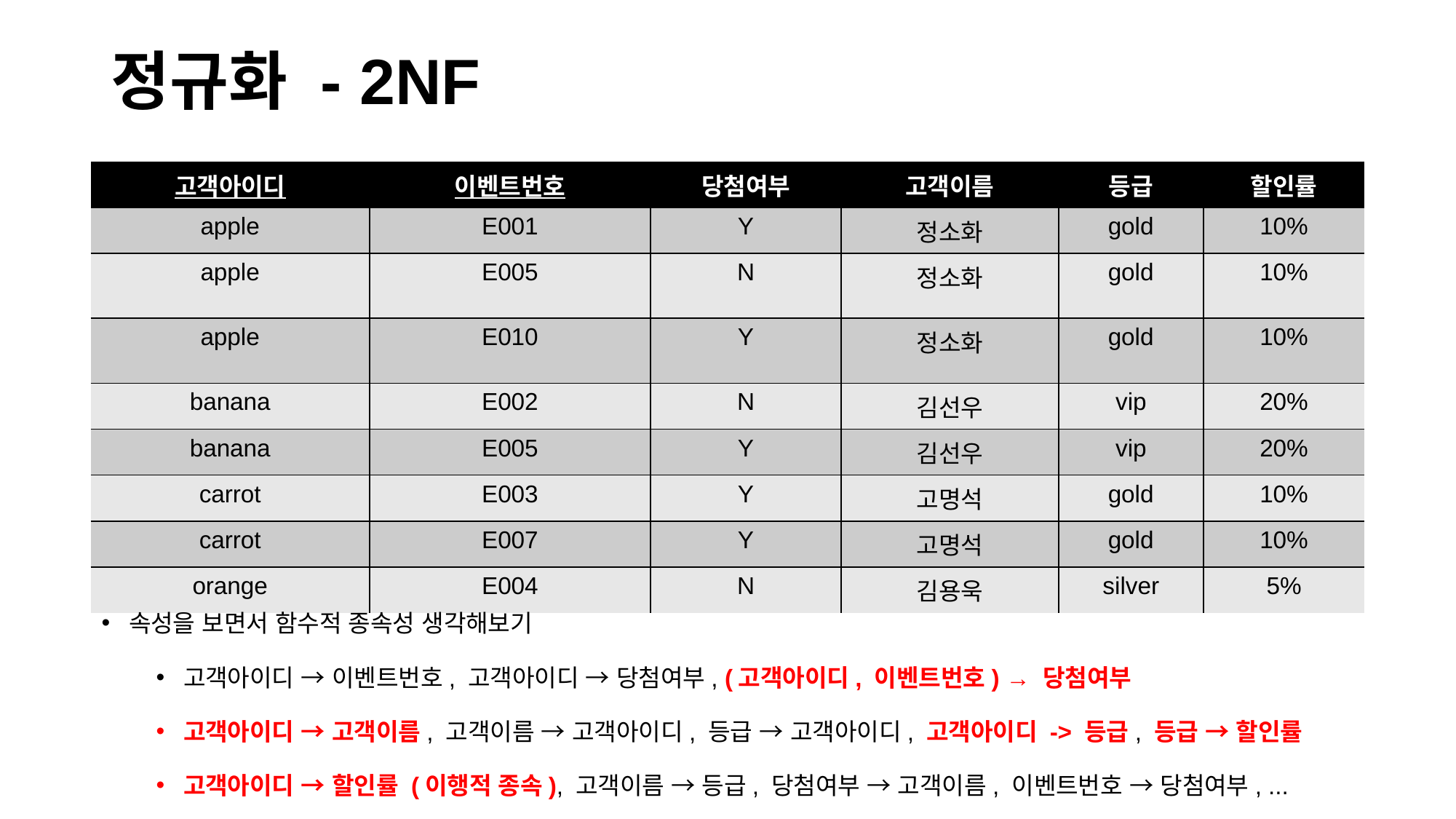

# 정규화 - 2NF
| 고객아이디 | 이벤트번호 | 당첨여부 | 고객이름 | 등급 | 할인률 |
| --- | --- | --- | --- | --- | --- |
| apple | E001 | Y | 정소화 | gold | 10% |
| apple | E005 | N | 정소화 | gold | 10% |
| apple | E010 | Y | 정소화 | gold | 10% |
| banana | E002 | N | 김선우 | vip | 20% |
| banana | E005 | Y | 김선우 | vip | 20% |
| carrot | E003 | Y | 고명석 | gold | 10% |
| carrot | E007 | Y | 고명석 | gold | 10% |
| orange | E004 | N | 김용욱 | silver | 5% |
속성을 보면서 함수적 종속성 생각해보기
고객아이디 → 이벤트번호, 고객아이디 → 당첨여부, (고객아이디, 이벤트번호) → 당첨여부
고객아이디 → 고객이름, 고객이름 → 고객아이디, 등급 → 고객아이디, 고객아이디 -> 등급, 등급 → 할인률
고객아이디 → 할인률 (이행적 종속), 고객이름 → 등급, 당첨여부 → 고객이름, 이벤트번호 → 당첨여부, ...